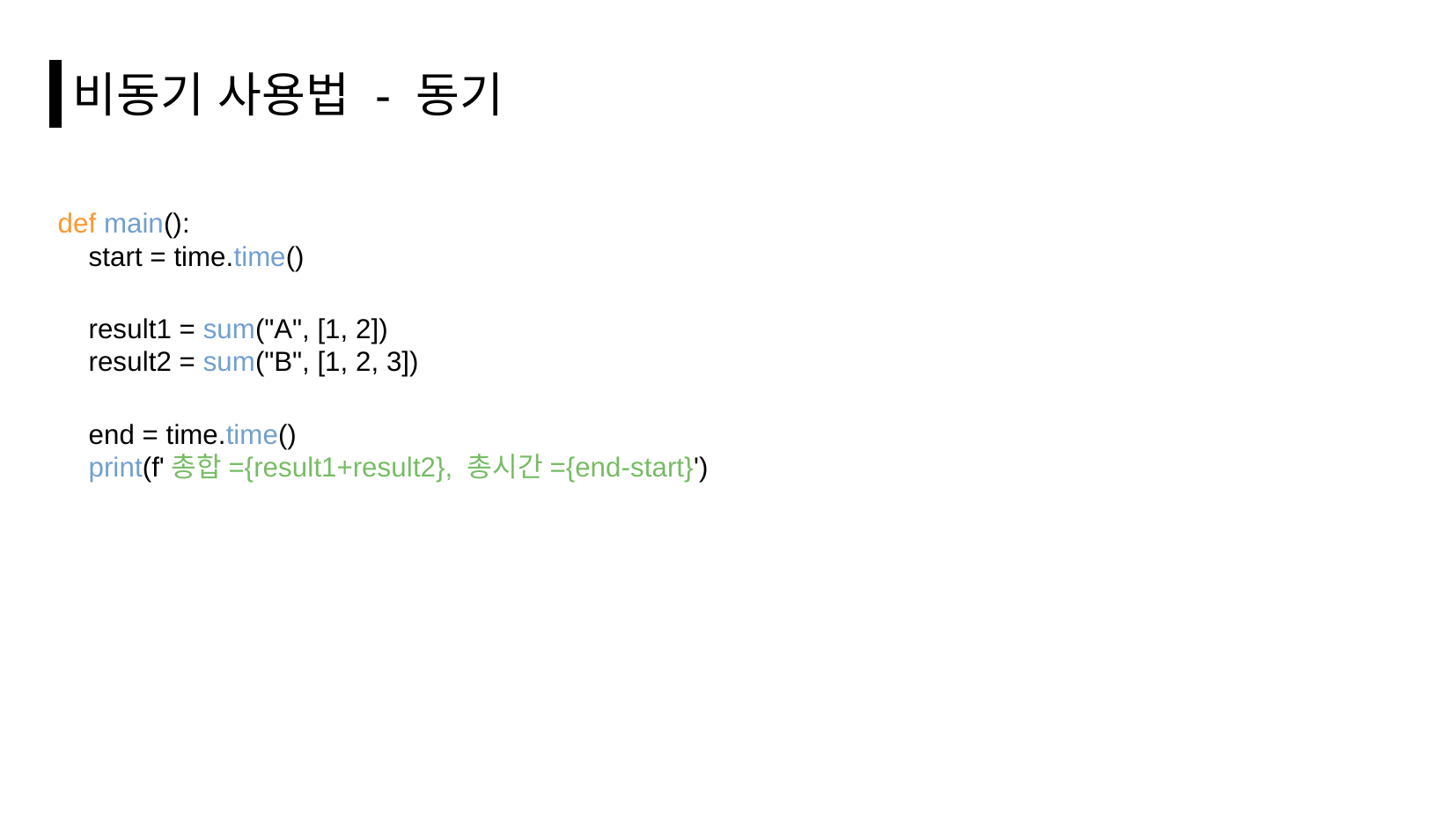

# 비동기 사용법 - 동기

def main():
    start = time.time()

    result1 = sum("A", [1, 2])
    result2 = sum("B", [1, 2, 3])

    end = time.time()
    print(f'총합={result1+result2}, 총시간={end-start}')